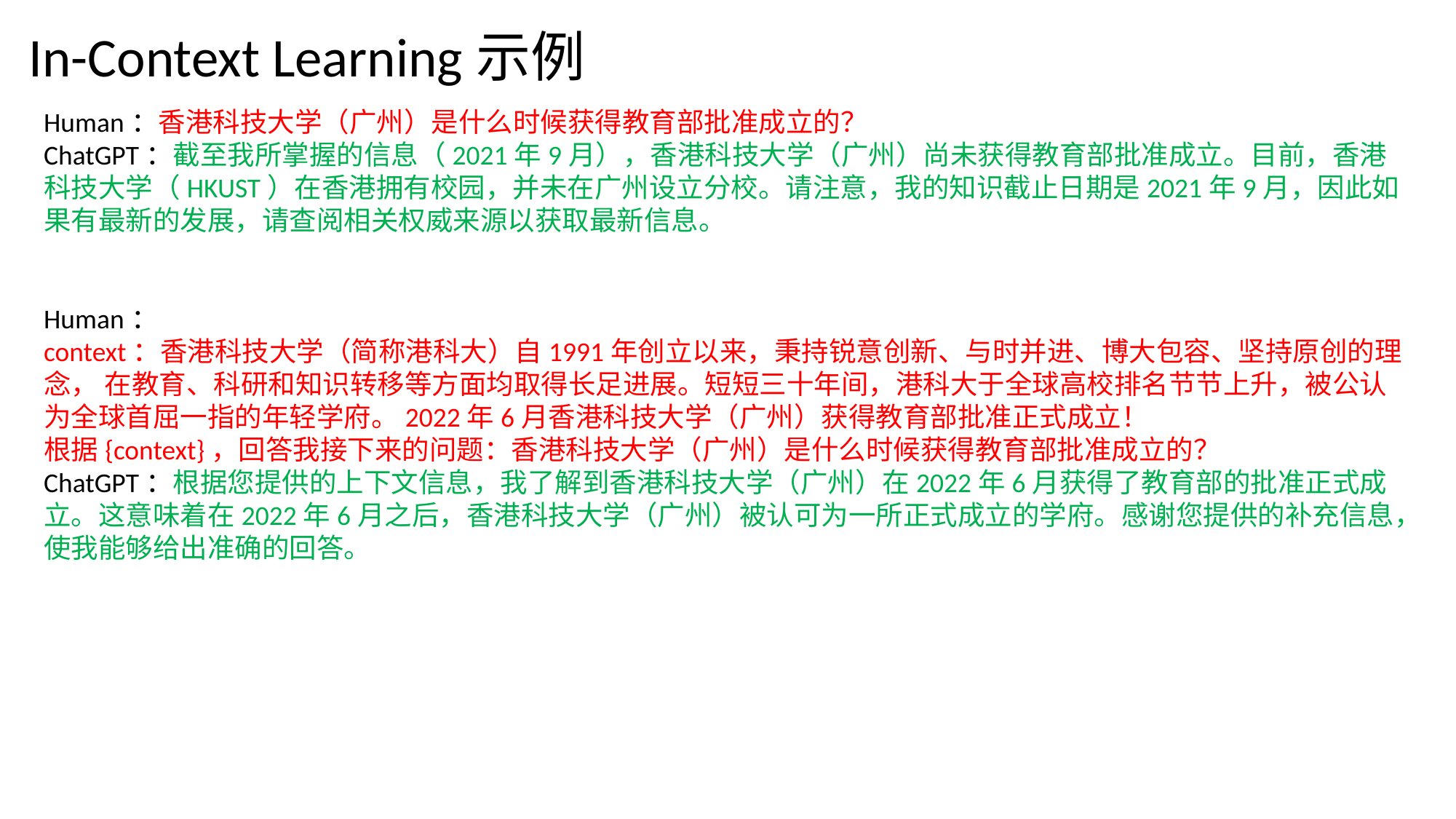

In-Context Learning示例
Human：香港科技大学（广州）是什么时候获得教育部批准成立的？
ChatGPT：截至我所掌握的信息（2021年9月），香港科技大学（广州）尚未获得教育部批准成立。目前，香港科技大学（HKUST）在香港拥有校园，并未在广州设立分校。请注意，我的知识截止日期是2021年9月，因此如果有最新的发展，请查阅相关权威来源以获取最新信息。

Human：
context：香港科技大学（简称港科大）自1991年创立以来，秉持锐意创新、与时并进、博大包容、坚持原创的理念， 在教育、科研和知识转移等方面均取得长足进展。短短三十年间，港科大于全球高校排名节节上升，被公认为全球首屈一指的年轻学府。2022年6月香港科技大学（广州）获得教育部批准正式成立！
根据{context}，回答我接下来的问题：香港科技大学（广州）是什么时候获得教育部批准成立的？
ChatGPT：根据您提供的上下文信息，我了解到香港科技大学（广州）在2022年6月获得了教育部的批准正式成立。这意味着在2022年6月之后，香港科技大学（广州）被认可为一所正式成立的学府。感谢您提供的补充信息，使我能够给出准确的回答。